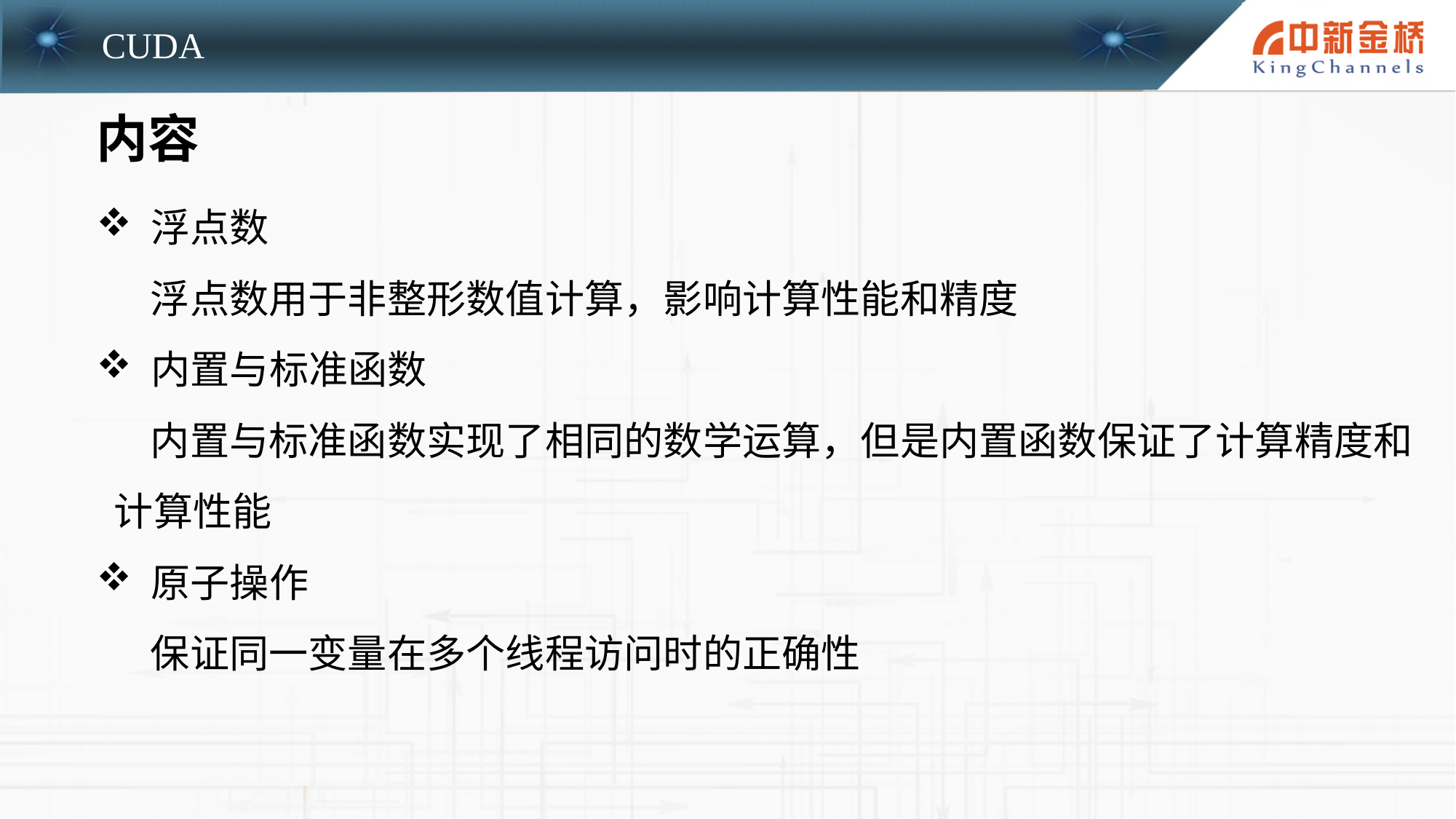

内容
浮点数
     浮点数用于非整形数值计算，影响计算性能和精度
内置与标准函数
     内置与标准函数实现了相同的数学运算，但是内置函数保证了计算精度和   计算性能
原子操作
     保证同一变量在多个线程访问时的正确性